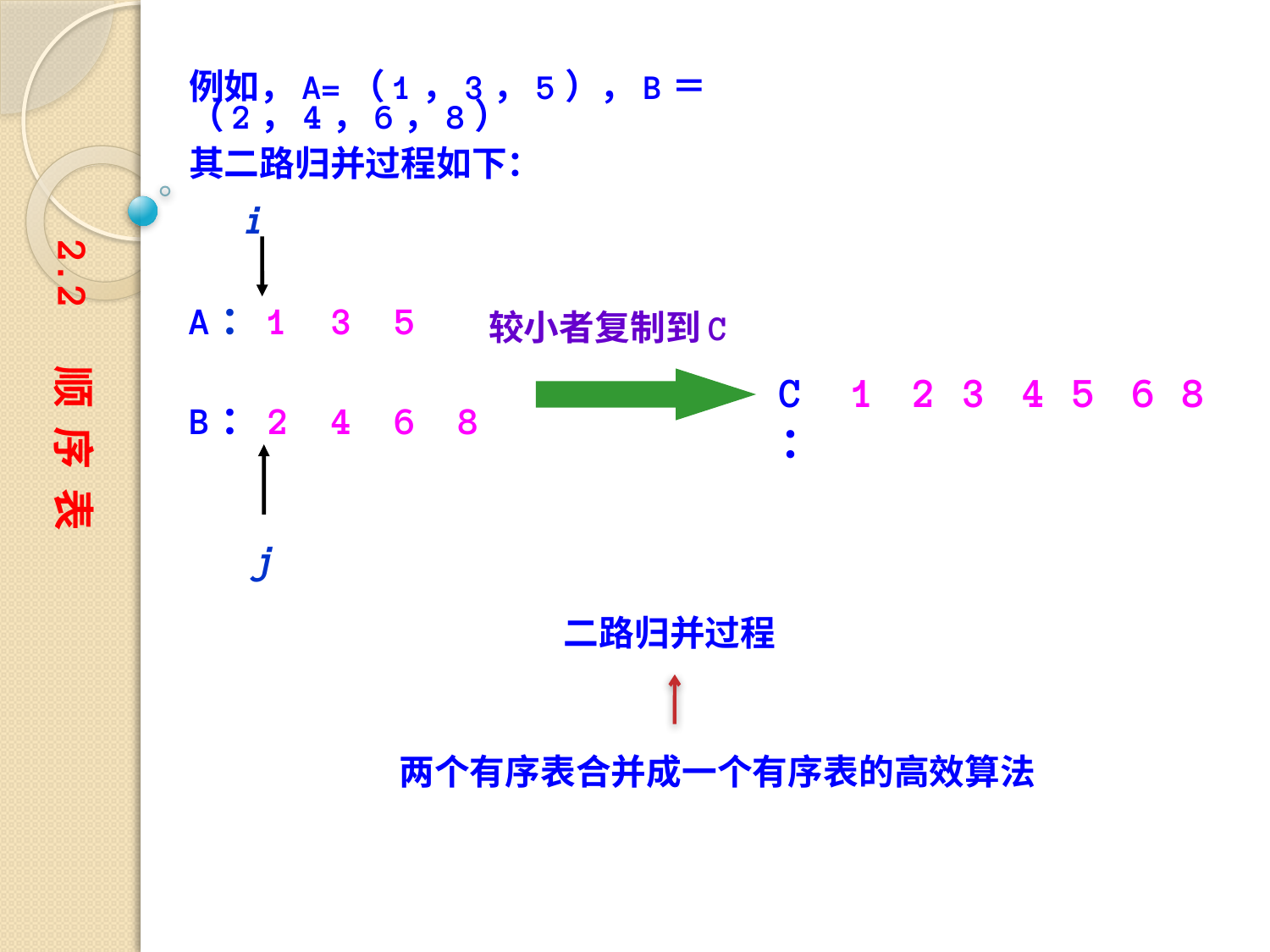

例如，A=（1，3，5），B＝（2，4，6，8）
其二路归并过程如下：
i

2.2  顺  序  表
 A：1  3  5
较小者复制到C
C：
1
2
3
4
5
6
8

 B：2  4  6  8

j
二路归并过程
两个有序表合并成一个有序表的高效算法